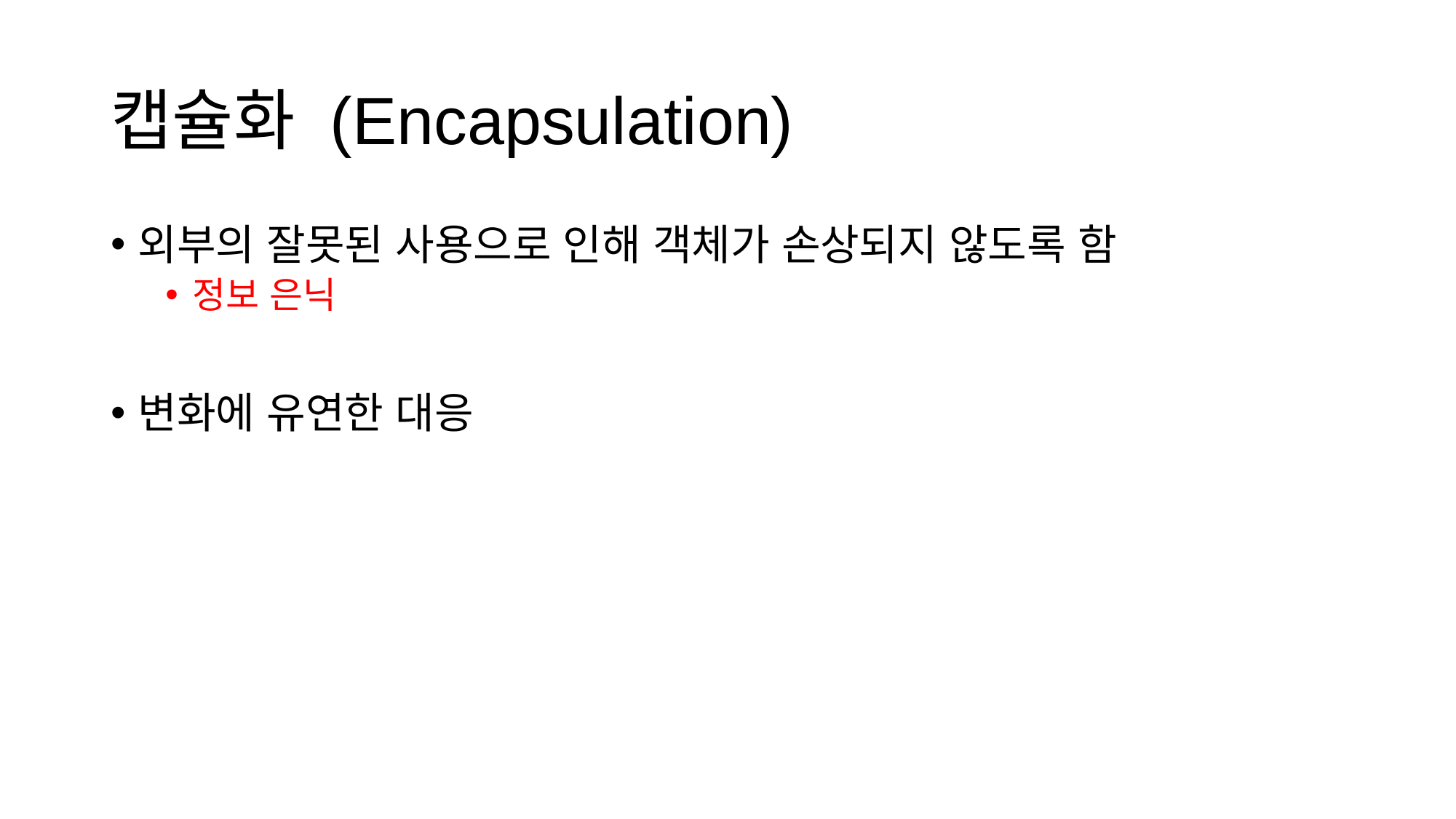

# 캡슐화 (Encapsulation)
외부의 잘못된 사용으로 인해 객체가 손상되지 않도록 함
정보 은닉

변화에 유연한 대응